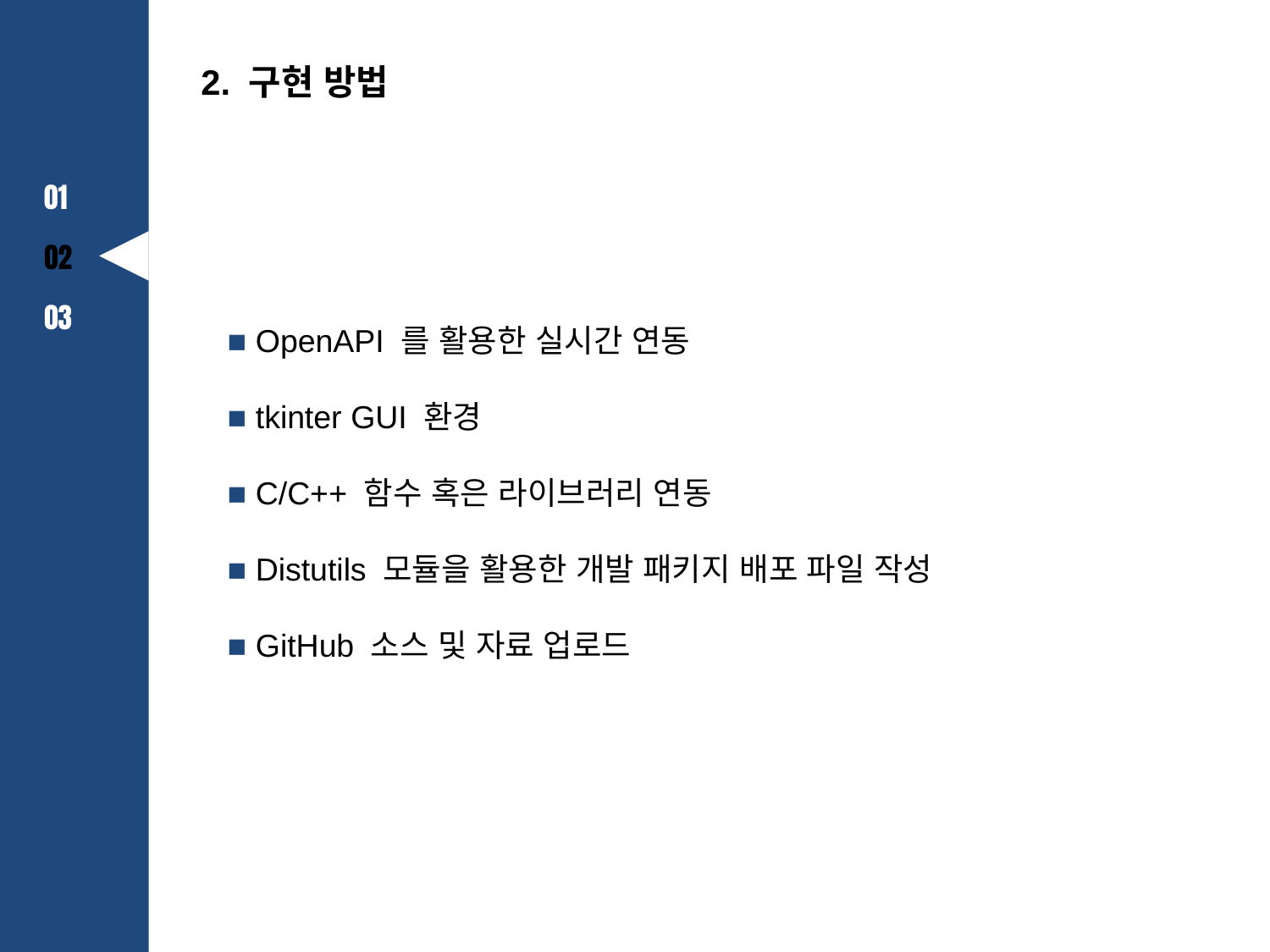

2. 구현 방법
01

02

■ OpenAPI 를 활용한 실시간 연동

■ tkinter GUI 환경

■ C/C++ 함수 혹은 라이브러리 연동

■ Distutils 모듈을 활용한 개발 패키지 배포 파일 작성

■ GitHub 소스 및 자료 업로드
03